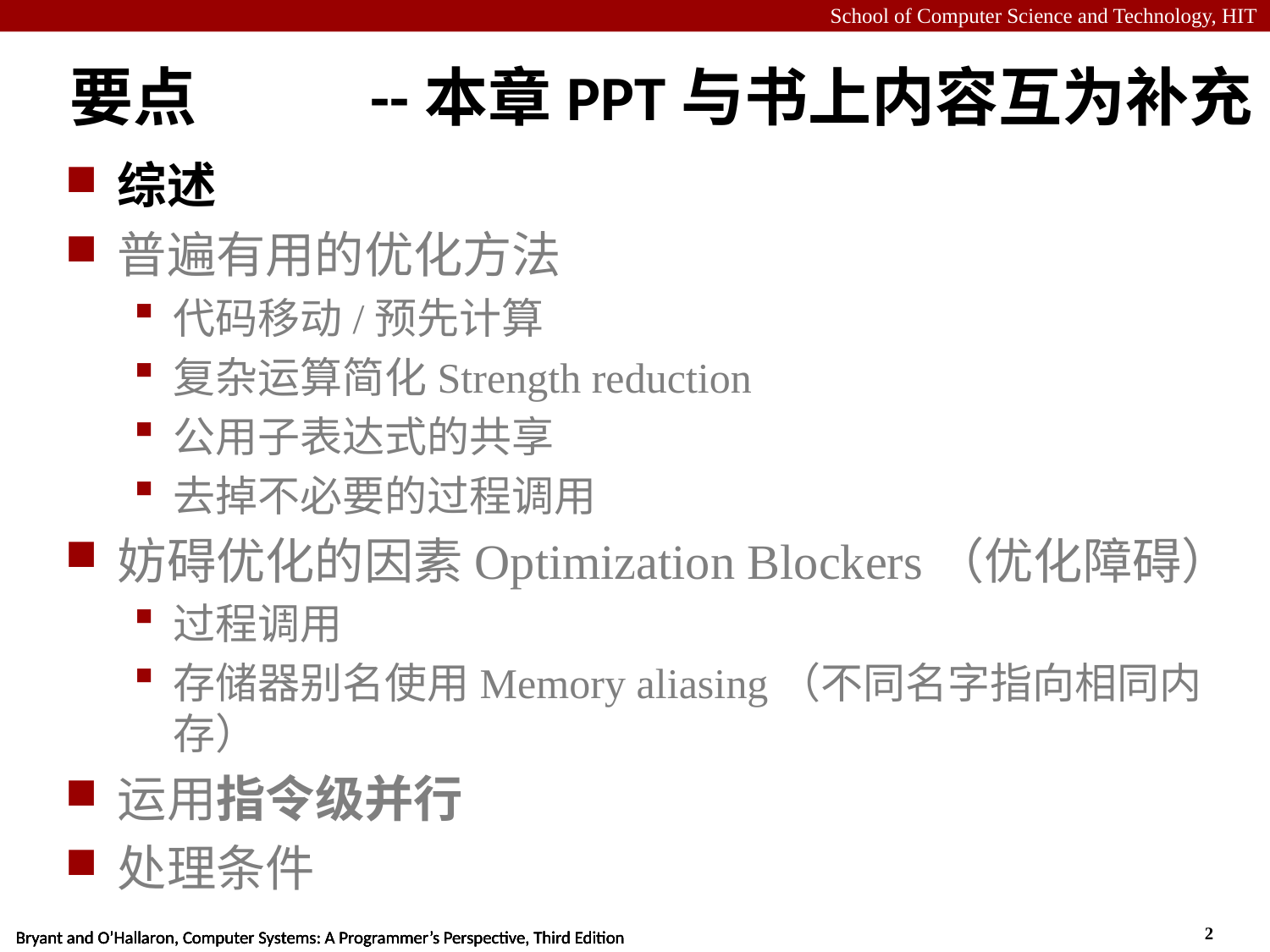

# 要点           --本章PPT与书上内容互为补充
综述
普遍有用的优化方法
代码移动/预先计算
复杂运算简化Strength reduction
公用子表达式的共享
去掉不必要的过程调用
妨碍优化的因素Optimization Blockers（优化障碍）
过程调用
存储器别名使用Memory aliasing（不同名字指向相同内存）
运用指令级并行
处理条件